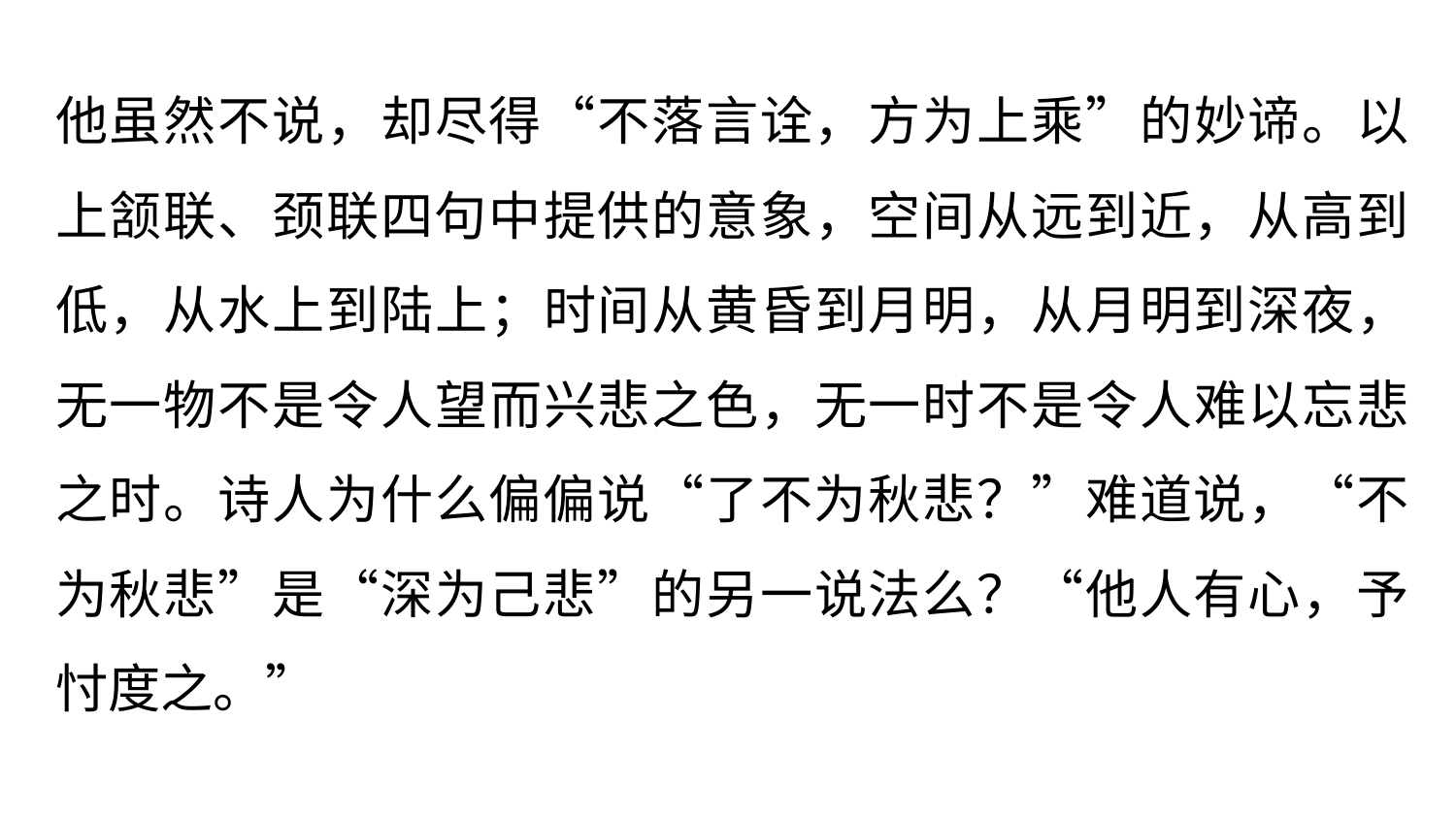

他虽然不说，却尽得“不落言诠，方为上乘”的妙谛。以上颔联、颈联四句中提供的意象，空间从远到近，从高到低，从水上到陆上；时间从黄昏到月明，从月明到深夜，无一物不是令人望而兴悲之色，无一时不是令人难以忘悲之时。诗人为什么偏偏说“了不为秋悲？”难道说，“不为秋悲”是“深为己悲”的另一说法么？“他人有心，予忖度之。”